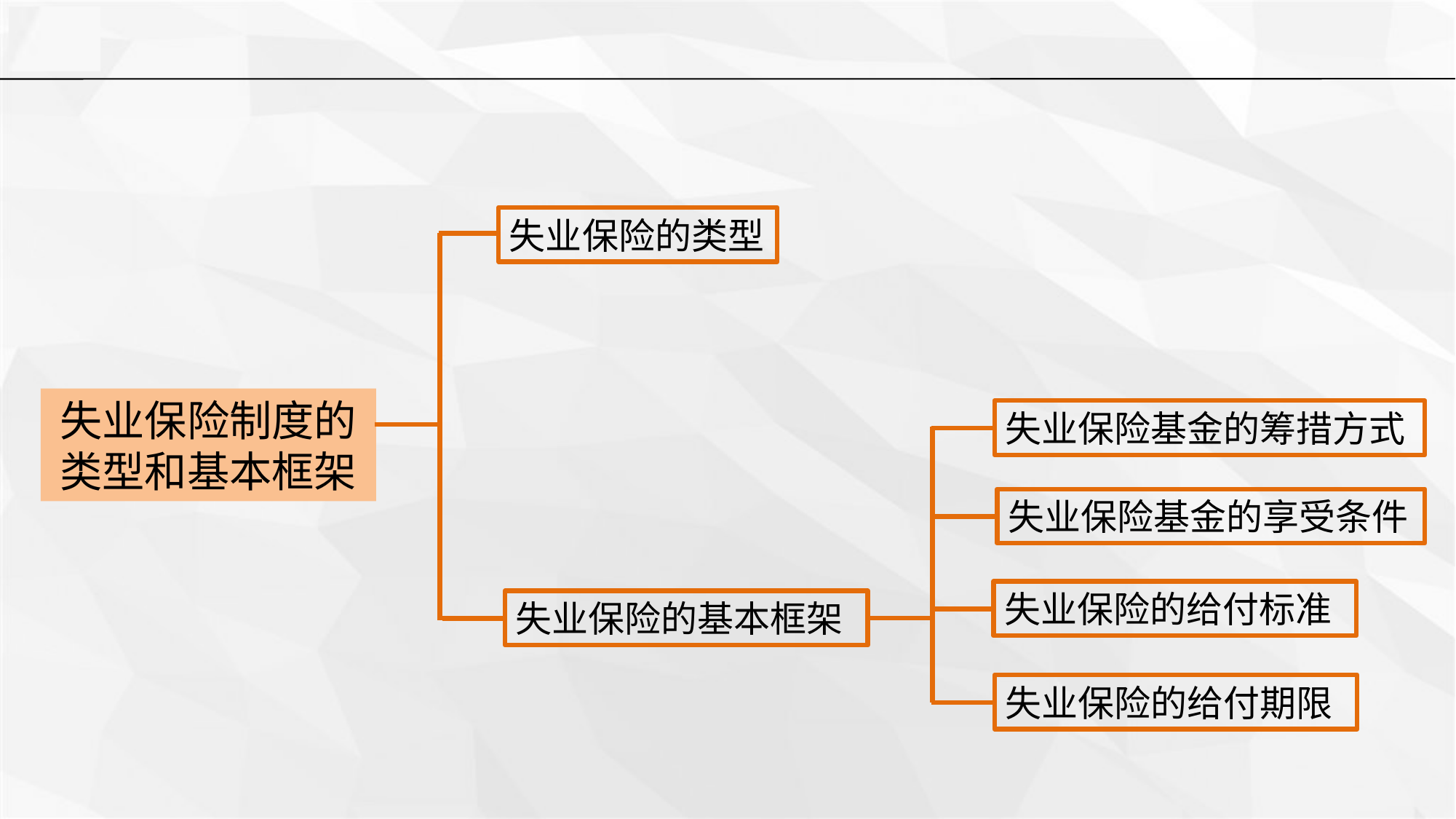

失业保险的类型
失业保险制度的
类型和基本框架
失业保险的基本框架
失业保险基金的筹措方式
失业保险基金的享受条件
失业保险的给付标准
失业保险的给付期限